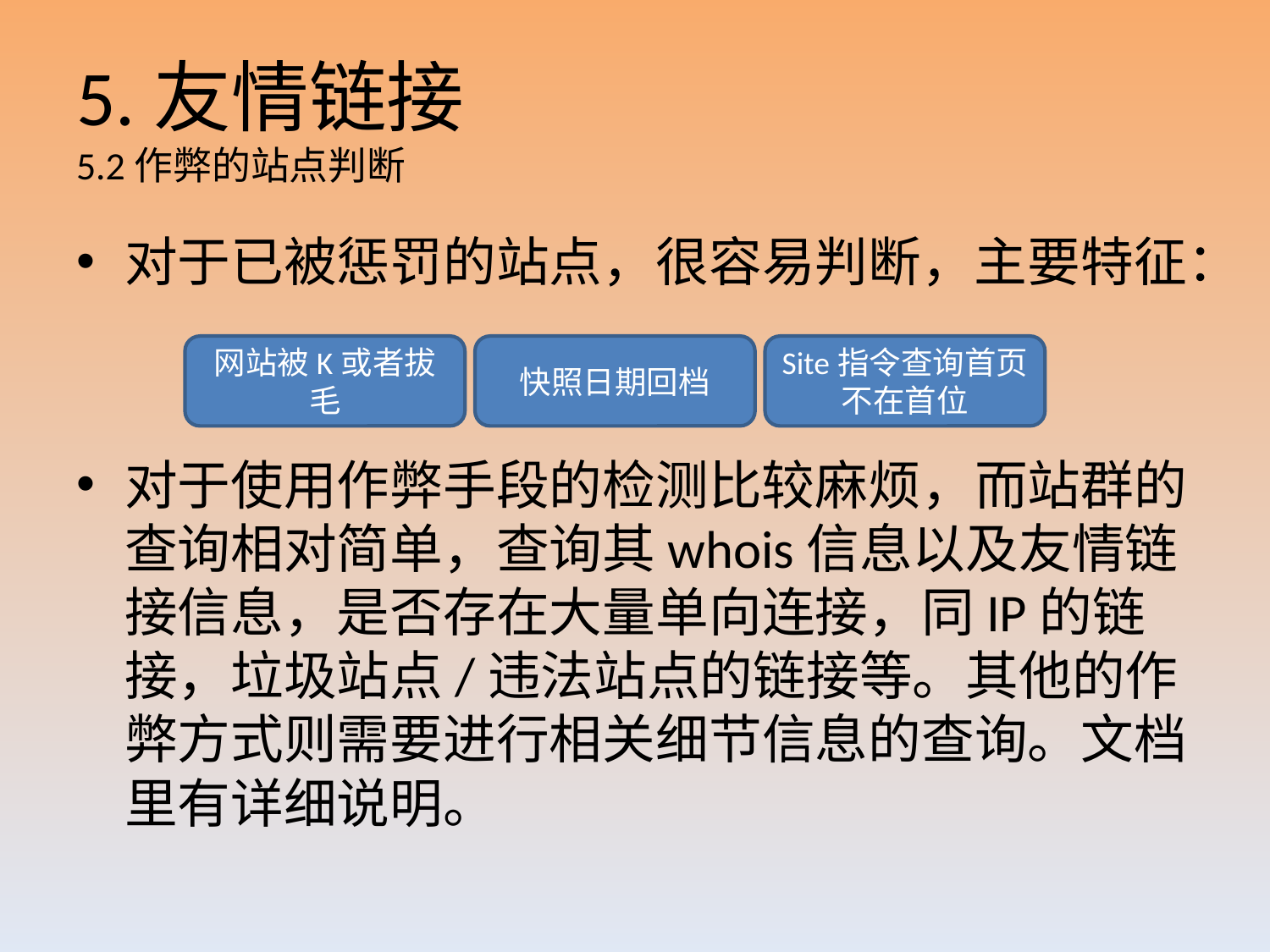

# 5.友情链接 5.2作弊的站点判断
对于已被惩罚的站点，很容易判断，主要特征：

对于使用作弊手段的检测比较麻烦，而站群的查询相对简单，查询其whois信息以及友情链接信息，是否存在大量单向连接，同IP的链接，垃圾站点/违法站点的链接等。其他的作弊方式则需要进行相关细节信息的查询。文档里有详细说明。

网站被K或者拔毛
快照日期回档
Site指令查询首页不在首位